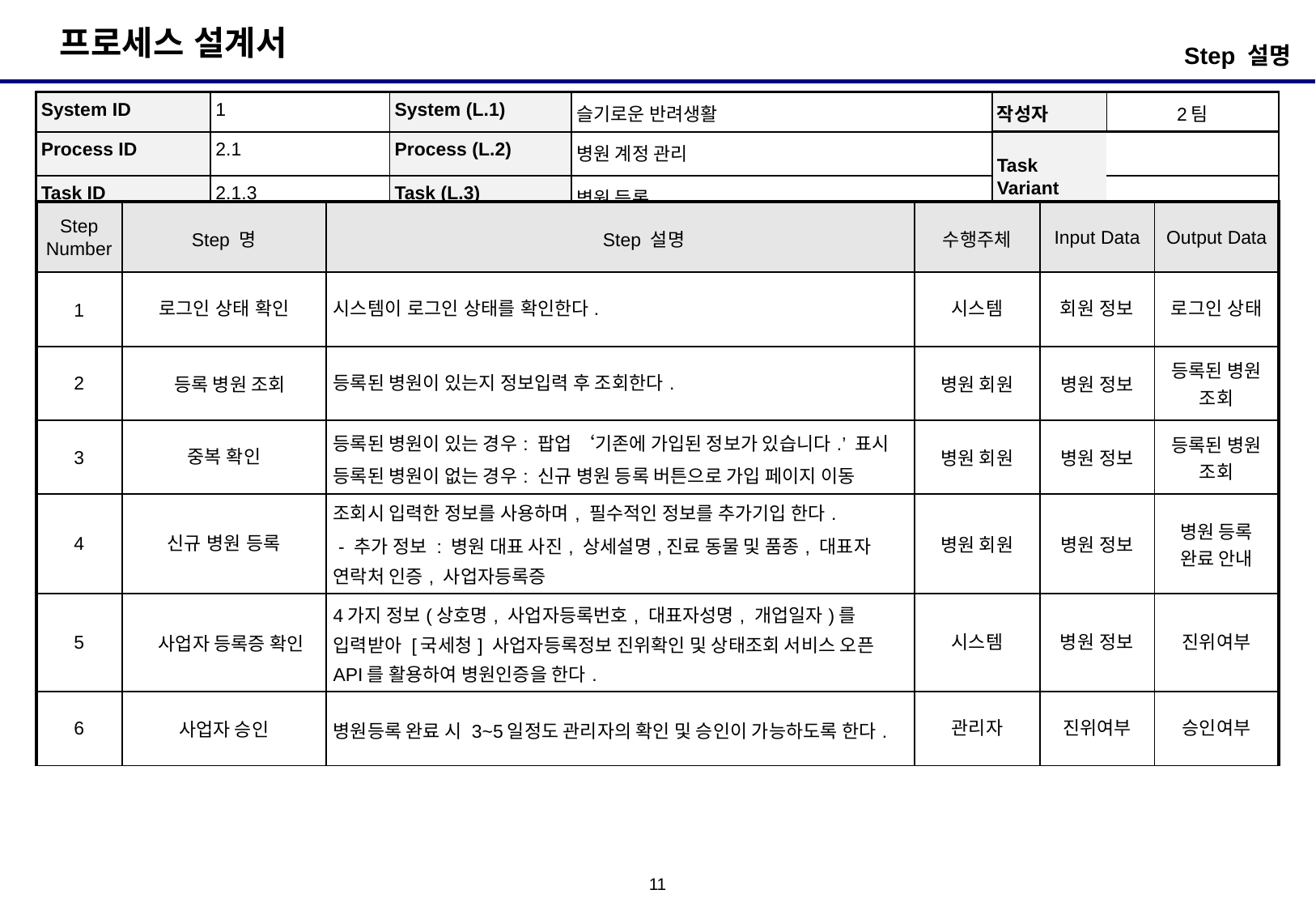

Step 설명
| System ID | 1 | System (L.1) | 슬기로운 반려생활 | 작성자 | 2팀 |
| --- | --- | --- | --- | --- | --- |
| Process ID | 2.1 | Process (L.2) | 병원 계정 관리 | Task Variant |  |
| Task ID | 2.1.3 | Task (L.3) | 병원 등록 |  |  |
| Step Number | Step 명 | Step 설명 | 수행주체 | Input Data | Output Data |
| --- | --- | --- | --- | --- | --- |
| 1 | 로그인 상태 확인 | 시스템이 로그인 상태를 확인한다. | 시스템 | 회원 정보 | 로그인 상태 |
| 2 | 등록 병원 조회 | 등록된 병원이 있는지 정보입력 후 조회한다. | 병원 회원 | 병원 정보 | 등록된 병원 조회 |
| 3 | 중복 확인 | 등록된 병원이 있는 경우: 팝업 ‘기존에 가입된 정보가 있습니다.’ 표시 등록된 병원이 없는 경우: 신규 병원 등록 버튼으로 가입 페이지 이동 | 병원 회원 | 병원 정보 | 등록된 병원 조회 |
| 4 | 신규 병원 등록 | 조회시 입력한 정보를 사용하며, 필수적인 정보를 추가기입 한다. - 추가 정보 : 병원 대표 사진, 상세설명,진료 동물 및 품종, 대표자 연락처 인증, 사업자등록증 | 병원 회원 | 병원 정보 | 병원 등록 완료 안내 |
| 5 | 사업자 등록증 확인 | 4가지 정보(상호명, 사업자등록번호, 대표자성명, 개업일자)를 입력받아 [국세청] 사업자등록정보 진위확인 및 상태조회 서비스 오픈API를 활용하여 병원인증을 한다. | 시스템 | 병원 정보 | 진위여부 |
| 6 | 사업자 승인 | 병원등록 완료 시 3~5일정도 관리자의 확인 및 승인이 가능하도록 한다. | 관리자 | 진위여부 | 승인여부 |